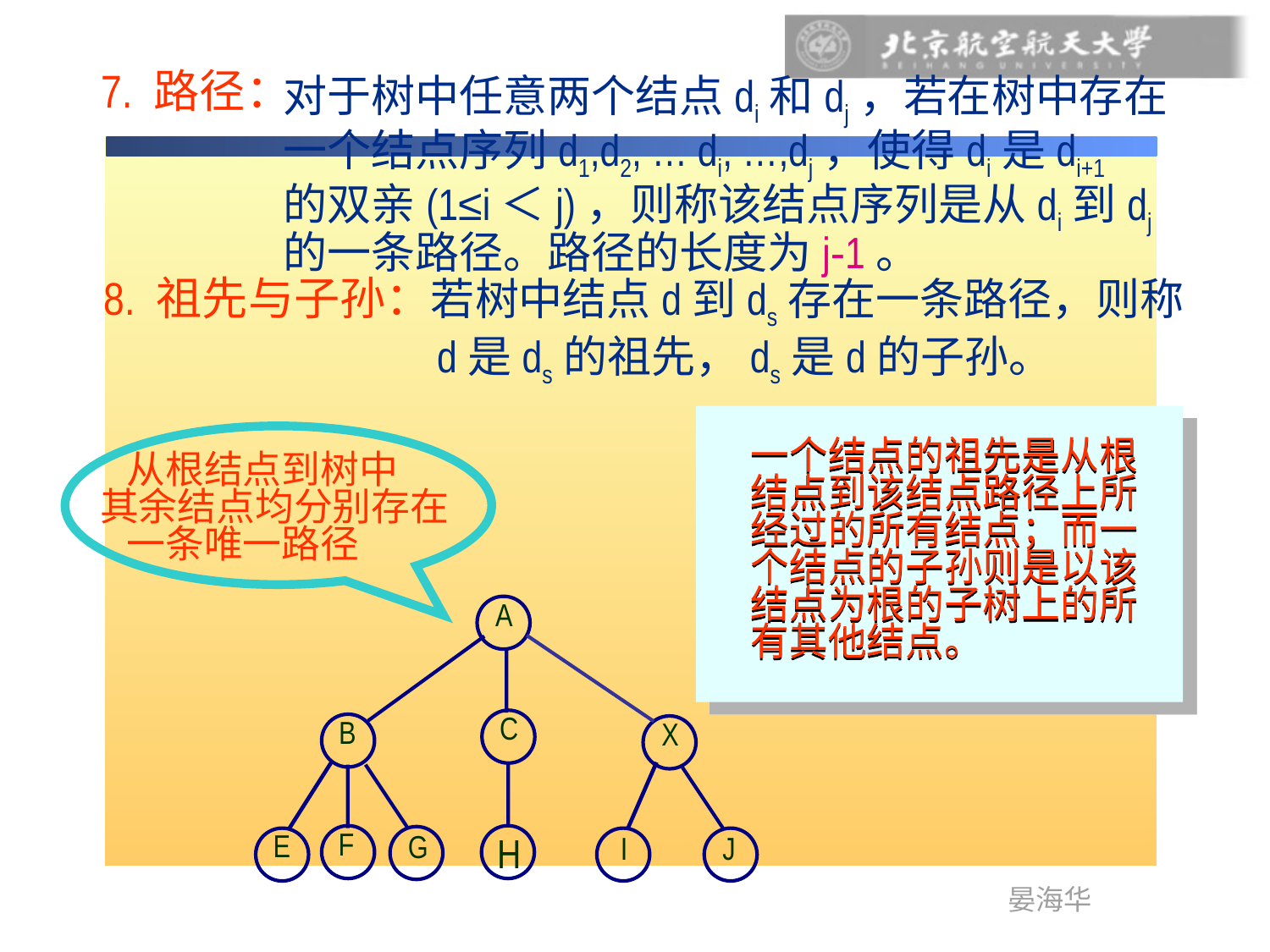

7. 路径：
对于树中任意两个结点di和dj，若在树中存在一个结点序列d1,d2, … di, …,dj，使得di是di+1
的双亲(1≤i＜j)，则称该结点序列是从di到dj
的一条路径。路径的长度为j-1。
8. 祖先与子孙：
 若树中结点d到ds存在一条路径，则称
 d是ds的祖先，ds是d的子孙。

一个结点的祖先是从根
结点到该结点路径上所
经过的所有结点；而一
个结点的子孙则是以该
结点为根的子树上的所
有其他结点。

  从根结点到树中
其余结点均分别存在
  一条唯一路径
A

C

B

X

F

E

G
H
I
J